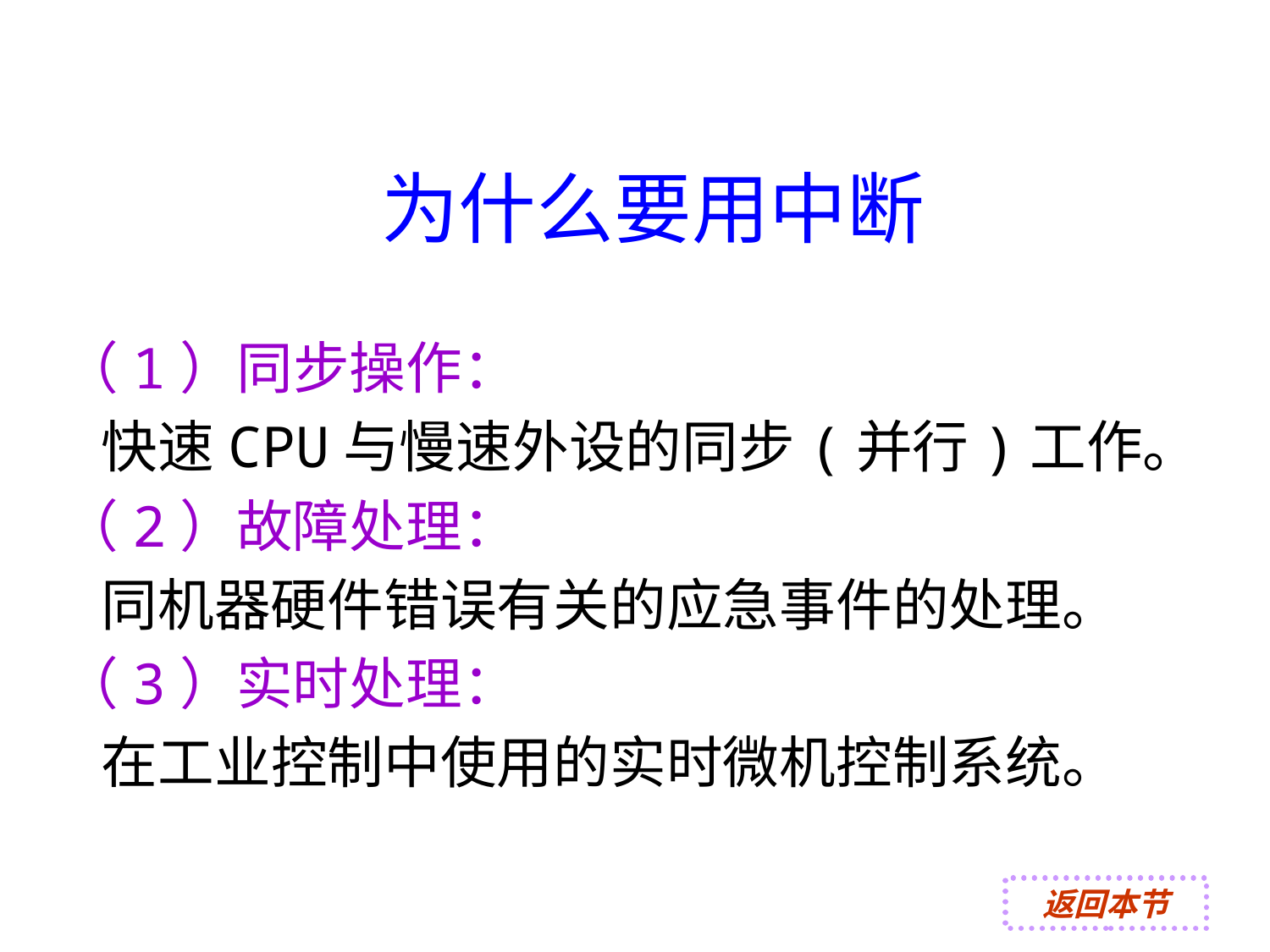

# 为什么要用中断
（1）同步操作：
  快速CPU与慢速外设的同步(并行)工作。
（2）故障处理：
  同机器硬件错误有关的应急事件的处理。
（3）实时处理：
  在工业控制中使用的实时微机控制系统。
返回本节